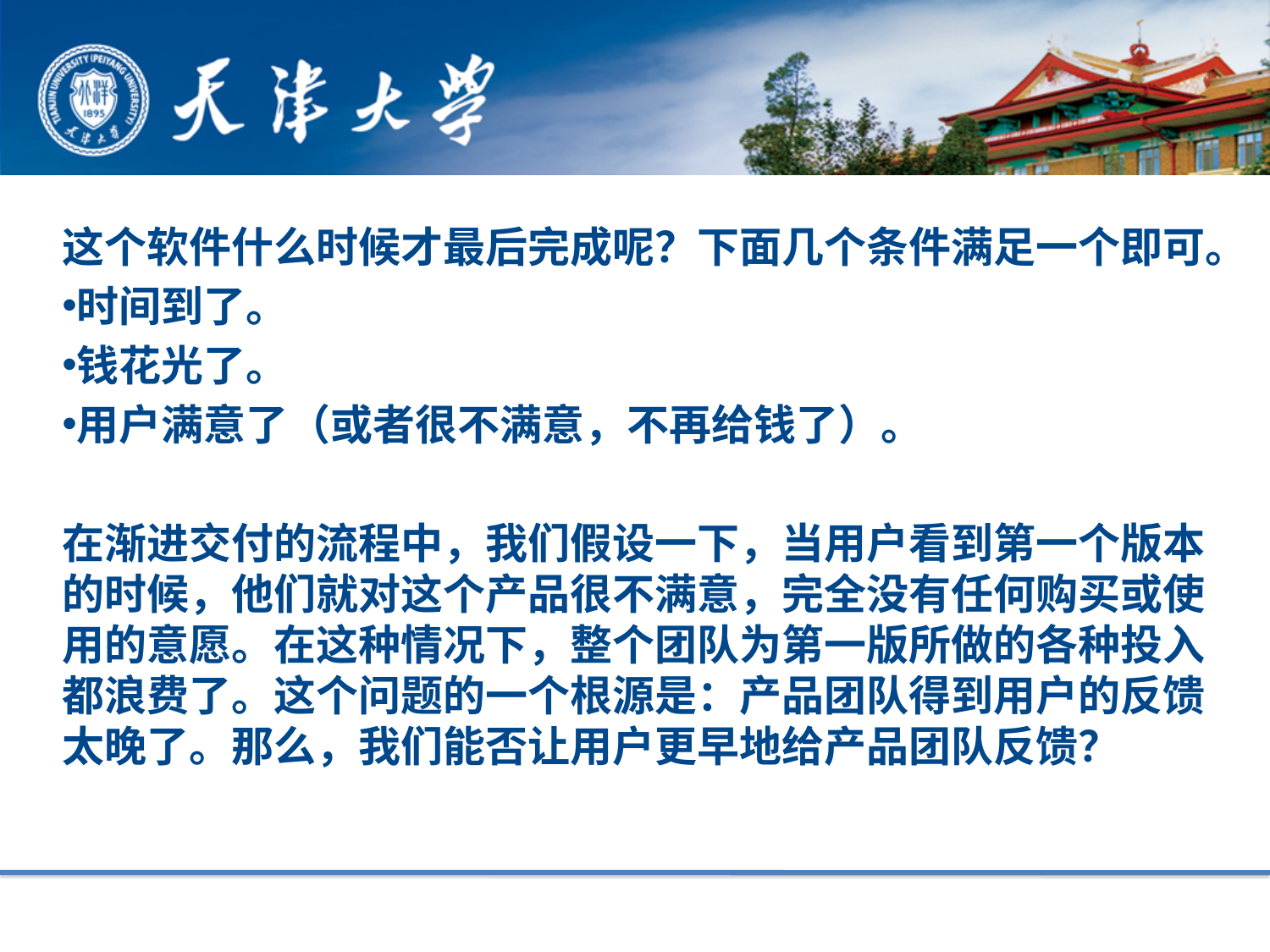

这个软件什么时候才最后完成呢？下面几个条件满足一个即可。
时间到了。
钱花光了。
用户满意了（或者很不满意，不再给钱了）。

在渐进交付的流程中，我们假设一下，当用户看到第一个版本的时候，他们就对这个产品很不满意，完全没有任何购买或使用的意愿。在这种情况下，整个团队为第一版所做的各种投入都浪费了。这个问题的一个根源是：产品团队得到用户的反馈太晚了。那么，我们能否让用户更早地给产品团队反馈？